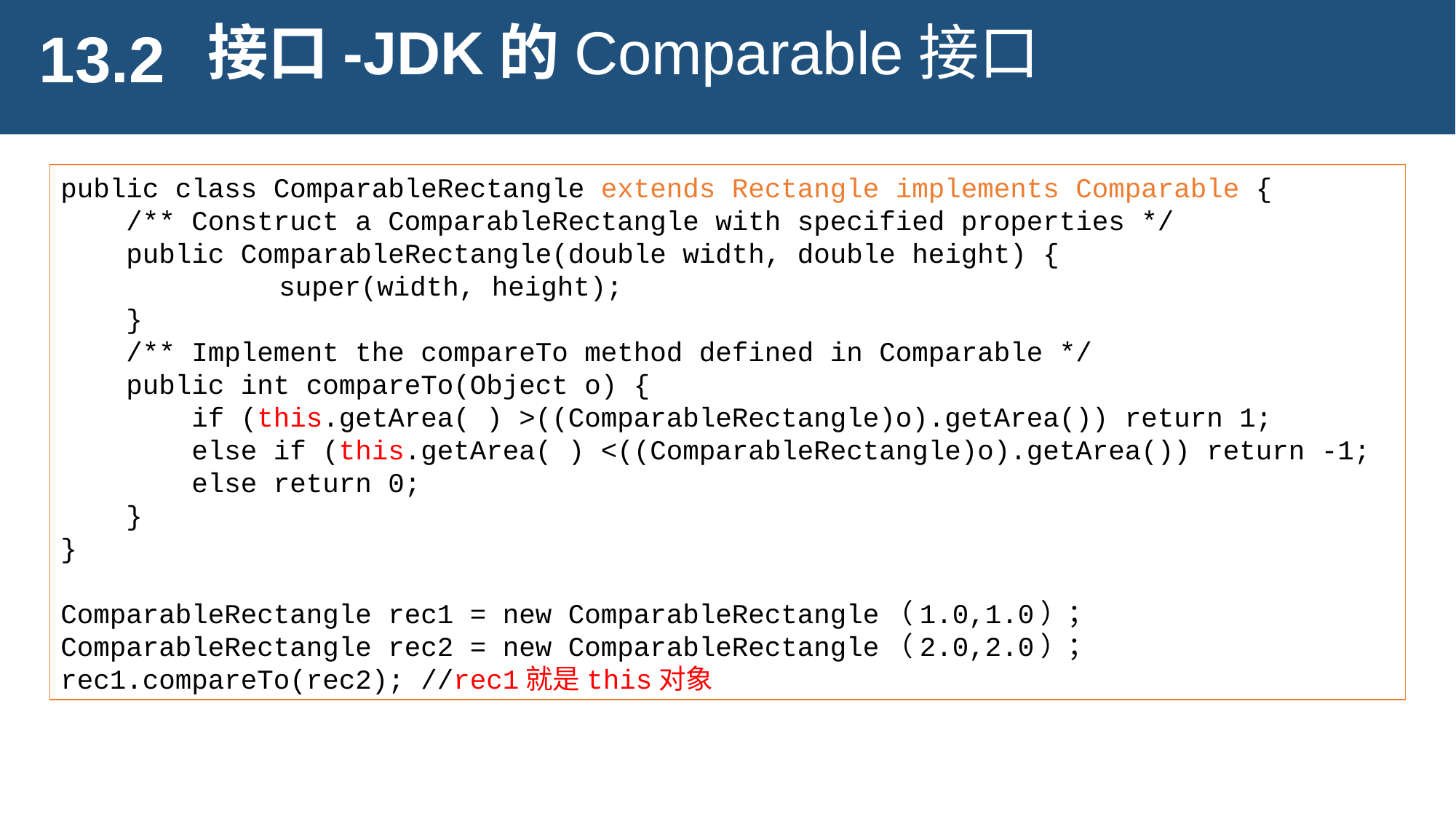

接口-JDK的Comparable接口
13.2
public class ComparableRectangle extends Rectangle implements Comparable {
    /** Construct a ComparableRectangle with specified properties */
    public ComparableRectangle(double width, double height) {
		super(width, height);
    }
    /** Implement the compareTo method defined in Comparable */
    public int compareTo(Object o) {
        if (this.getArea( ) >((ComparableRectangle)o).getArea()) return 1;
        else if (this.getArea( ) <((ComparableRectangle)o).getArea()) return -1;
        else return 0;
    }
}

ComparableRectangle rec1 = new ComparableRectangle（1.0,1.0）；
ComparableRectangle rec2 = new ComparableRectangle（2.0,2.0）；
rec1.compareTo(rec2); //rec1就是this对象